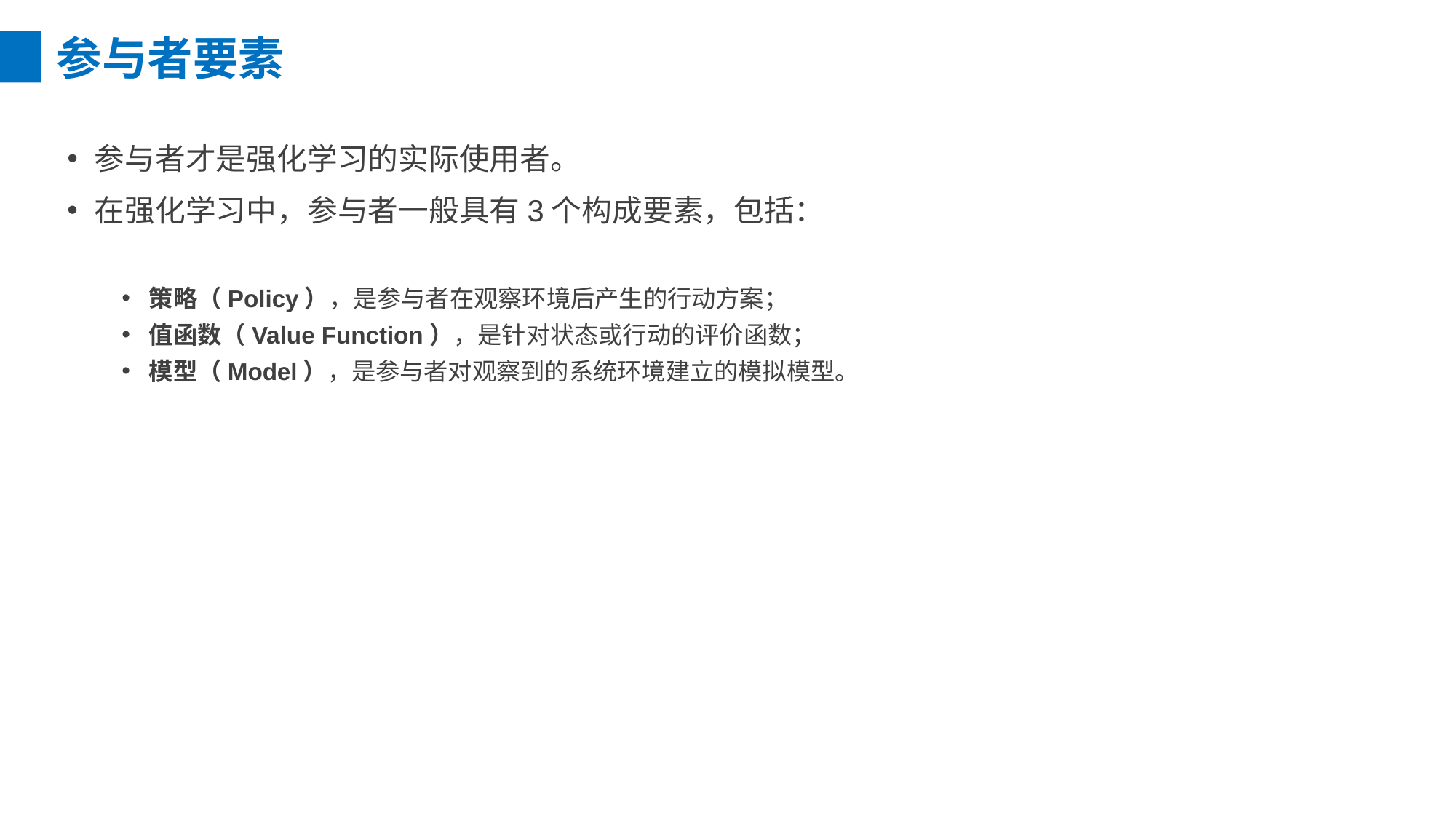

参与者要素
参与者才是强化学习的实际使用者。
在强化学习中，参与者一般具有3个构成要素，包括：

策略（Policy），是参与者在观察环境后产生的行动方案；
值函数（Value Function），是针对状态或行动的评价函数；
模型（Model），是参与者对观察到的系统环境建立的模拟模型。